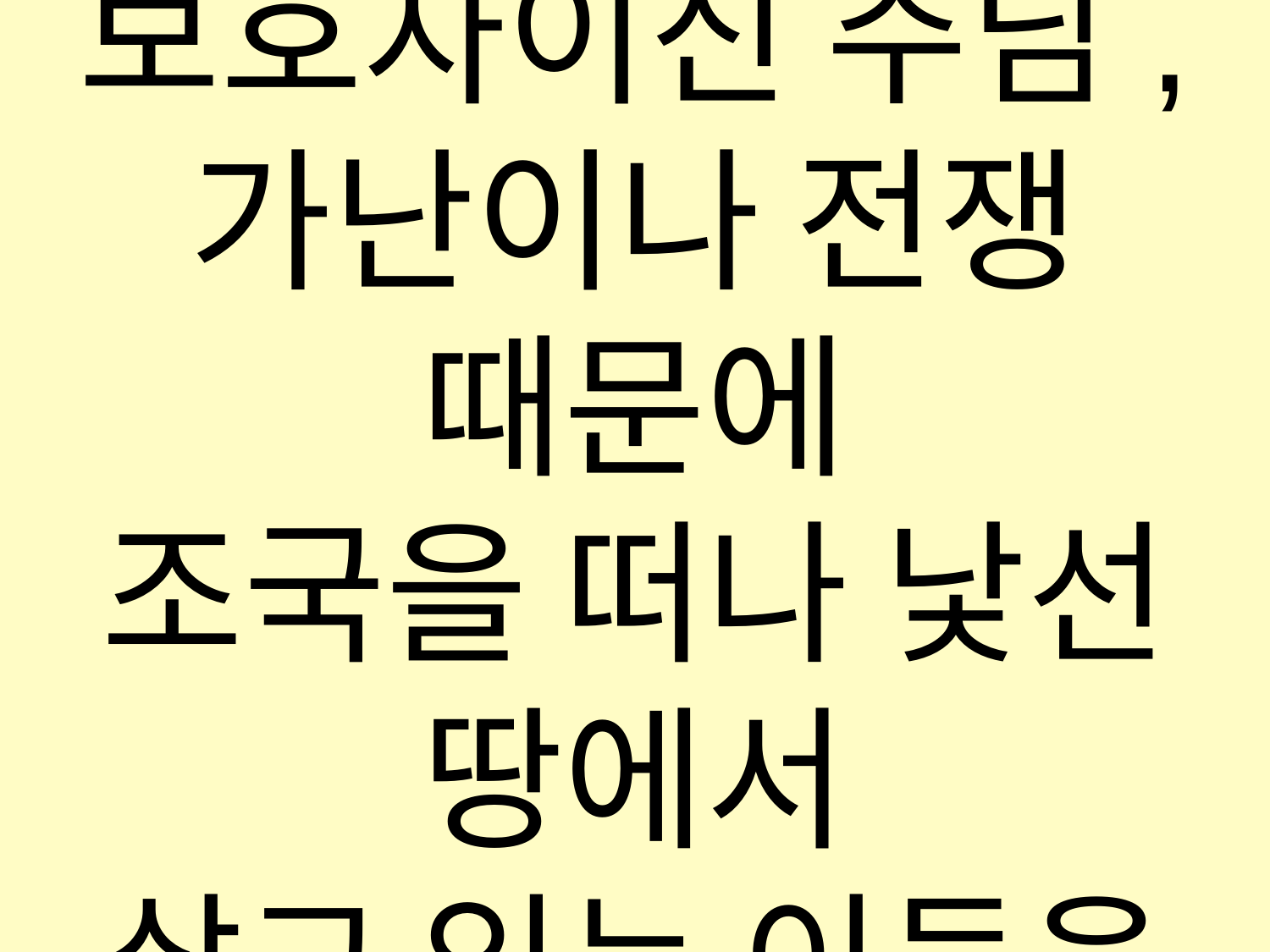

보호자이신 주님,
가난이나 전쟁 때문에
조국을 떠나 낯선 땅에서
살고 있는 이들을